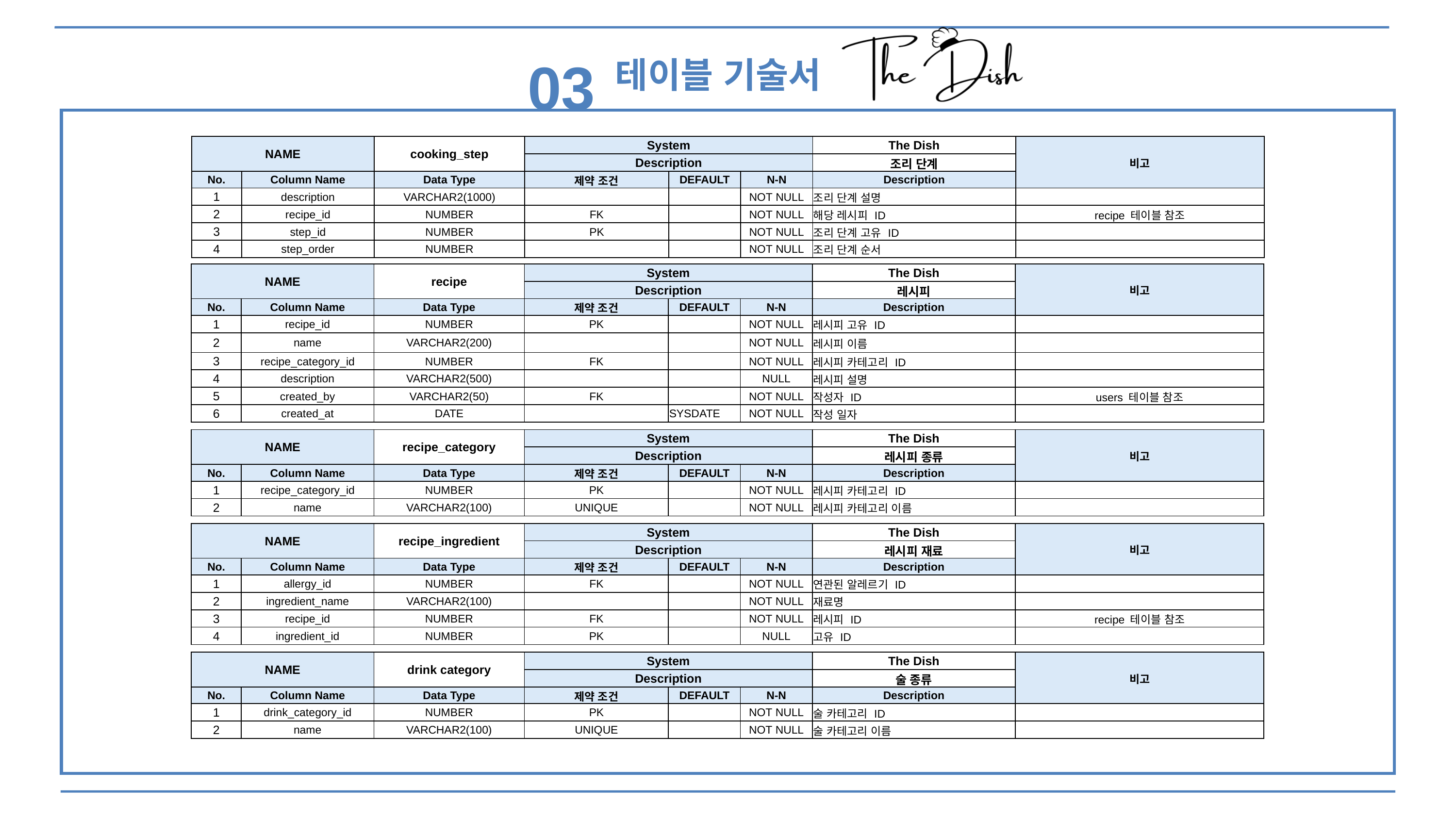

03
테이블 기술서

| NAME |  | cooking\_step | System |  |  | The Dish | 비고 |
| --- | --- | --- | --- | --- | --- | --- | --- |
|  |  |  | Description |  |  | 조리 단계 |  |
| No. | Column Name | Data Type | 제약 조건 | DEFAULT | N-N | Description |  |
| 1 | description | VARCHAR2(1000) |  |  | NOT NULL | 조리 단계 설명 |  |
| 2 | recipe\_id | NUMBER | FK |  | NOT NULL | 해당 레시피 ID | recipe 테이블 참조 |
| 3 | step\_id | NUMBER | PK |  | NOT NULL | 조리 단계 고유 ID |  |
| 4 | step\_order | NUMBER |  |  | NOT NULL | 조리 단계 순서 |  |
| NAME |  | recipe | System |  |  | The Dish | 비고 |
| --- | --- | --- | --- | --- | --- | --- | --- |
|  |  |  | Description |  |  | 레시피 |  |
| No. | Column Name | Data Type | 제약 조건 | DEFAULT | N-N | Description |  |
| 1 | recipe\_id | NUMBER | PK |  | NOT NULL | 레시피 고유 ID |  |
| 2 | name | VARCHAR2(200) |  |  | NOT NULL | 레시피 이름 |  |
| 3 | recipe\_category\_id | NUMBER | FK |  | NOT NULL | 레시피 카테고리 ID |  |
| 4 | description | VARCHAR2(500) |  |  | NULL | 레시피 설명 |  |
| 5 | created\_by | VARCHAR2(50) | FK |  | NOT NULL | 작성자 ID | users 테이블 참조 |
| 6 | created\_at | DATE |  | SYSDATE | NOT NULL | 작성 일자 |  |
| NAME |  | recipe\_category | System |  |  | The Dish | 비고 |
| --- | --- | --- | --- | --- | --- | --- | --- |
|  |  |  | Description |  |  | 레시피 종류 |  |
| No. | Column Name | Data Type | 제약 조건 | DEFAULT | N-N | Description |  |
| 1 | recipe\_category\_id | NUMBER | PK |  | NOT NULL | 레시피 카테고리 ID |  |
| 2 | name | VARCHAR2(100) | UNIQUE |  | NOT NULL | 레시피 카테고리 이름 |  |
| NAME |  | recipe\_ingredient | System |  |  | The Dish | 비고 |
| --- | --- | --- | --- | --- | --- | --- | --- |
|  |  |  | Description |  |  | 레시피 재료 |  |
| No. | Column Name | Data Type | 제약 조건 | DEFAULT | N-N | Description |  |
| 1 | allergy\_id | NUMBER | FK |  | NOT NULL | 연관된 알레르기 ID |  |
| 2 | ingredient\_name | VARCHAR2(100) |  |  | NOT NULL | 재료명 |  |
| 3 | recipe\_id | NUMBER | FK |  | NOT NULL | 레시피 ID | recipe 테이블 참조 |
| 4 | ingredient\_id | NUMBER | PK |  | NULL | 고유 ID |  |
| NAME |  | drink category | System |  |  | The Dish | 비고 |
| --- | --- | --- | --- | --- | --- | --- | --- |
|  |  |  | Description |  |  | 술 종류 |  |
| No. | Column Name | Data Type | 제약 조건 | DEFAULT | N-N | Description |  |
| 1 | drink\_category\_id | NUMBER | PK |  | NOT NULL | 술 카테고리 ID |  |
| 2 | name | VARCHAR2(100) | UNIQUE |  | NOT NULL | 술 카테고리 이름 |  |